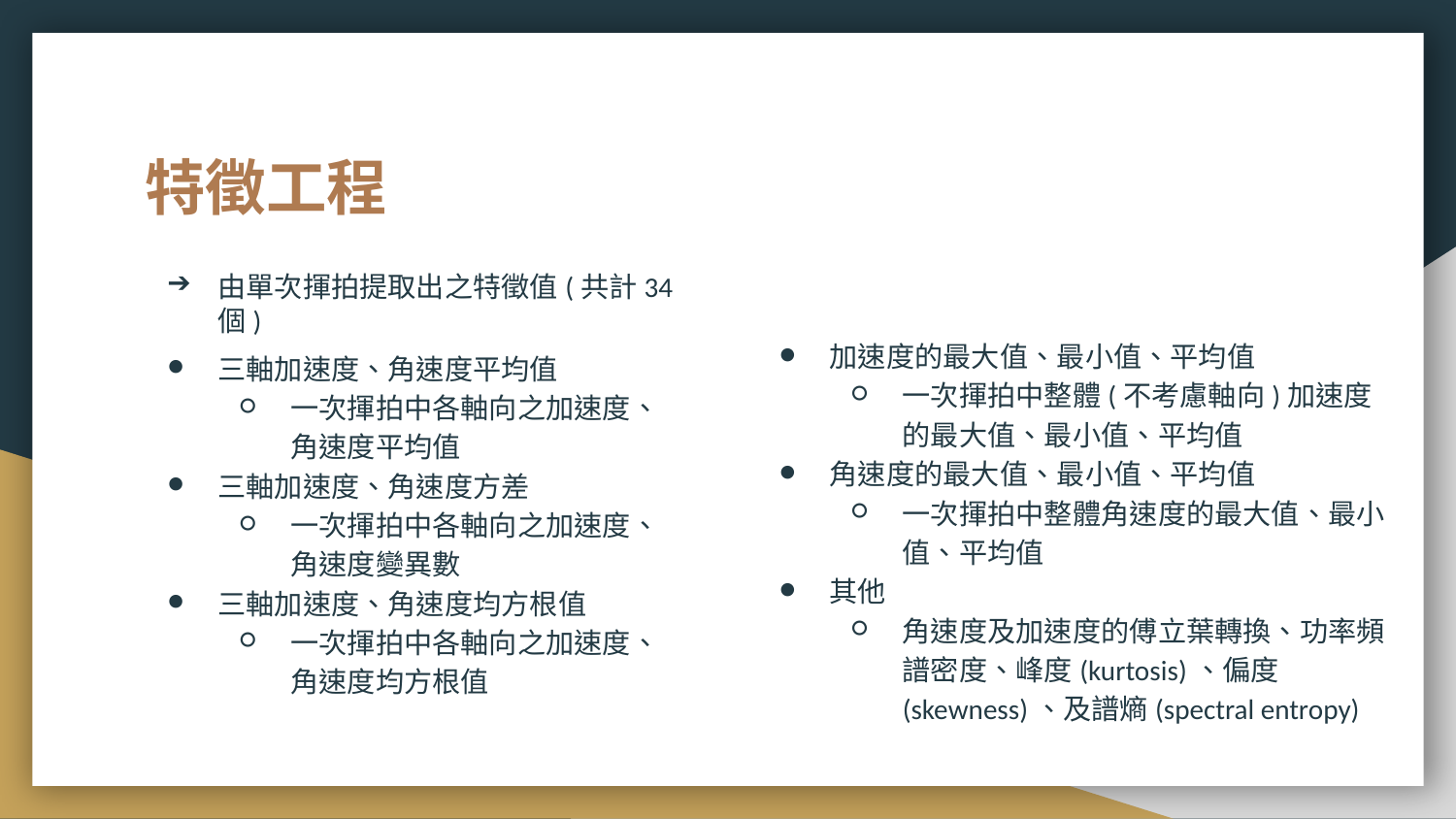

# 特徵工程
由單次揮拍提取出之特徵值(共計34個)
加速度的最大值、最小值、平均值
一次揮拍中整體(不考慮軸向)加速度的最大值、最小值、平均值
角速度的最大值、最小值、平均值
一次揮拍中整體角速度的最大值、最小值、平均值
其他
角速度及加速度的傅立葉轉換、功率頻譜密度、峰度(kurtosis)、偏度(skewness)、及譜熵(spectral entropy)

三軸加速度、角速度平均值
一次揮拍中各軸向之加速度、角速度平均值
三軸加速度、角速度方差
一次揮拍中各軸向之加速度、角速度變異數
三軸加速度、角速度均方根值
一次揮拍中各軸向之加速度、角速度均方根值